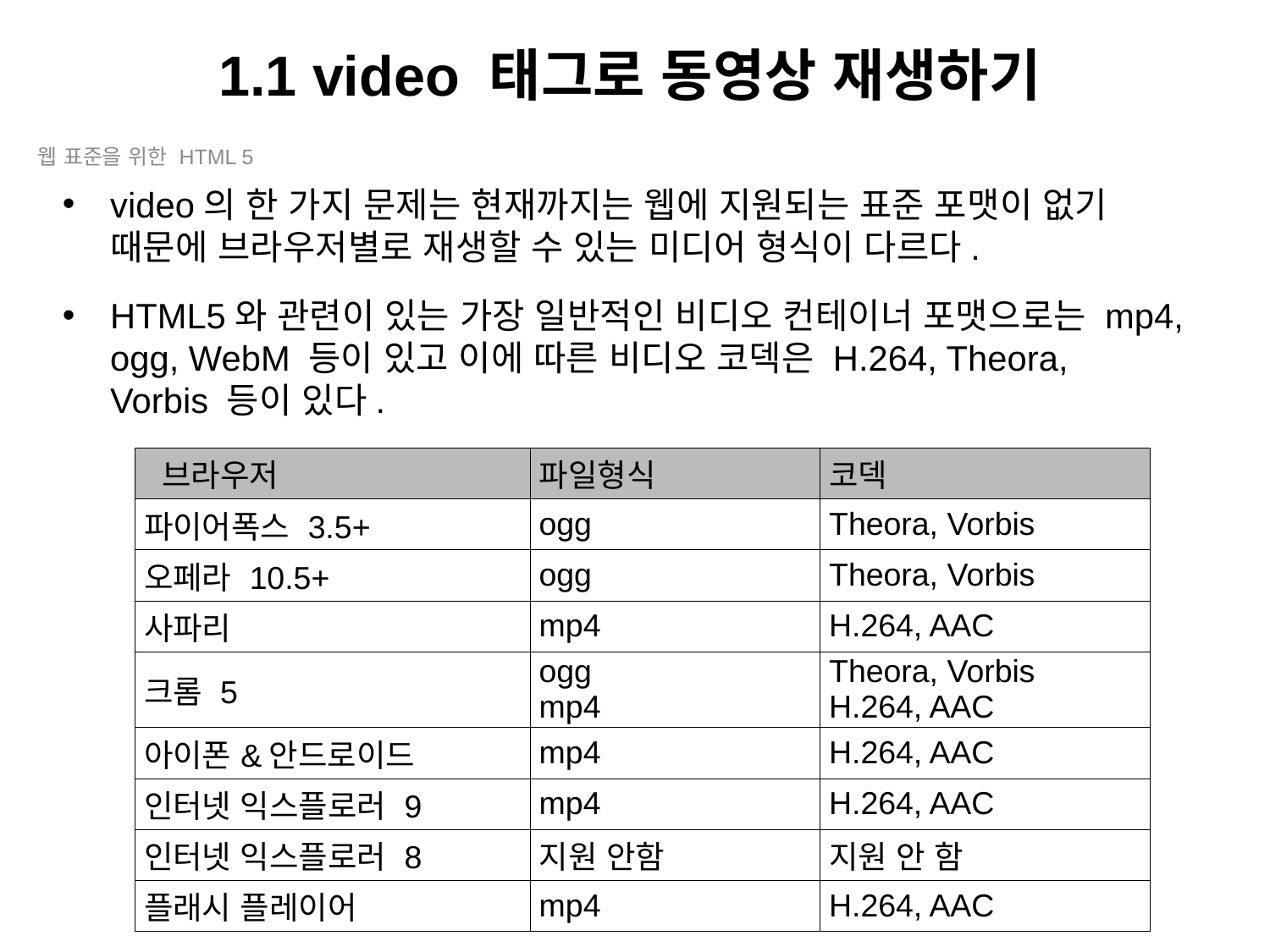

# 1.1 video 태그로 동영상 재생하기
웹 표준을 위한 HTML 5
video의 한 가지 문제는 현재까지는 웹에 지원되는 표준 포맷이 없기 때문에 브라우저별로 재생할 수 있는 미디어 형식이 다르다.

HTML5와 관련이 있는 가장 일반적인 비디오 컨테이너 포맷으로는 mp4, ogg, WebM 등이 있고 이에 따른 비디오 코덱은 H.264, Theora, Vorbis 등이 있다.

| 브라우저 | 파일형식 | 코덱 |
| --- | --- | --- |
| 파이어폭스 3.5+ | ogg | Theora, Vorbis |
| 오페라 10.5+ | ogg | Theora, Vorbis |
| 사파리 | mp4 | H.264, AAC |
| 크롬 5 | ogg mp4 | Theora, Vorbis H.264, AAC |
| 아이폰&안드로이드 | mp4 | H.264, AAC |
| 인터넷 익스플로러 9 | mp4 | H.264, AAC |
| 인터넷 익스플로러 8 | 지원 안함 | 지원 안 함 |
| 플래시 플레이어 | mp4 | H.264, AAC |